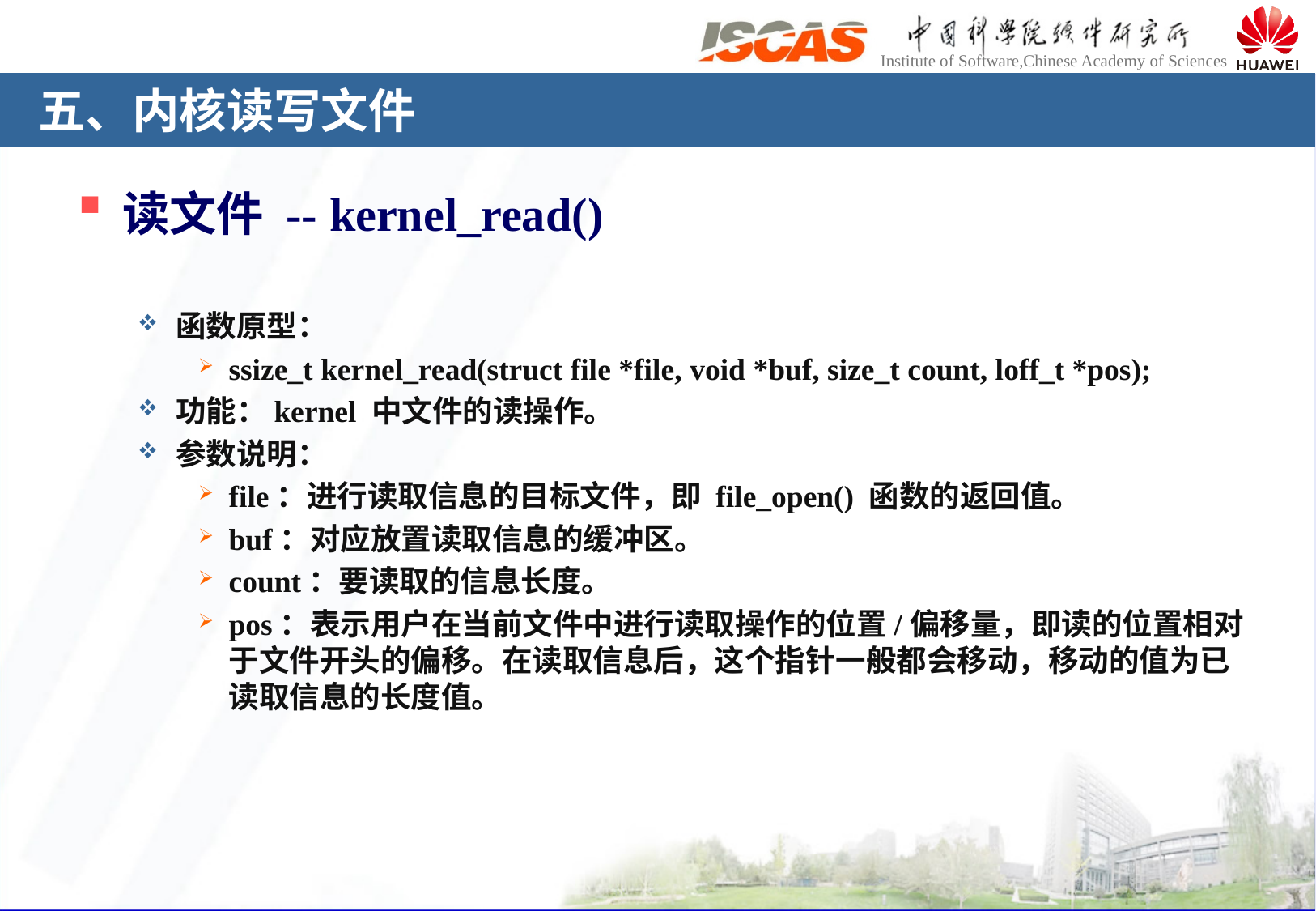

# 五、内核读写文件
读文件 -- kernel_read()

函数原型：
ssize_t kernel_read(struct file *file, void *buf, size_t count, loff_t *pos);
功能：kernel 中文件的读操作。
参数说明：
file：进行读取信息的目标文件，即 file_open() 函数的返回值。
buf：对应放置读取信息的缓冲区。
count：要读取的信息长度。
pos：表示用户在当前文件中进行读取操作的位置/偏移量，即读的位置相对于文件开头的偏移。在读取信息后，这个指针一般都会移动，移动的值为已读取信息的长度值。